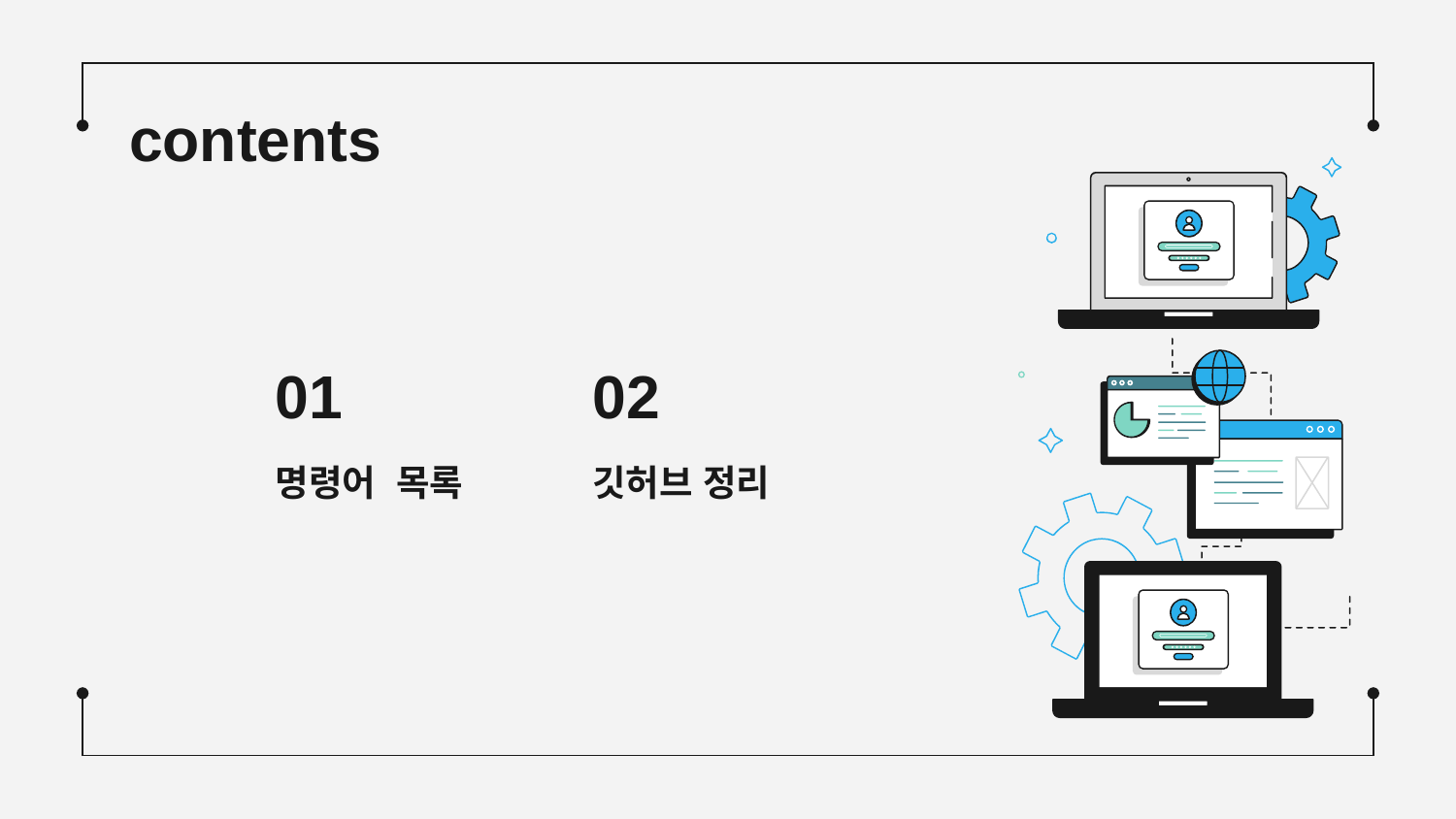

contents

01
02
명령어  목록
깃허브 정리